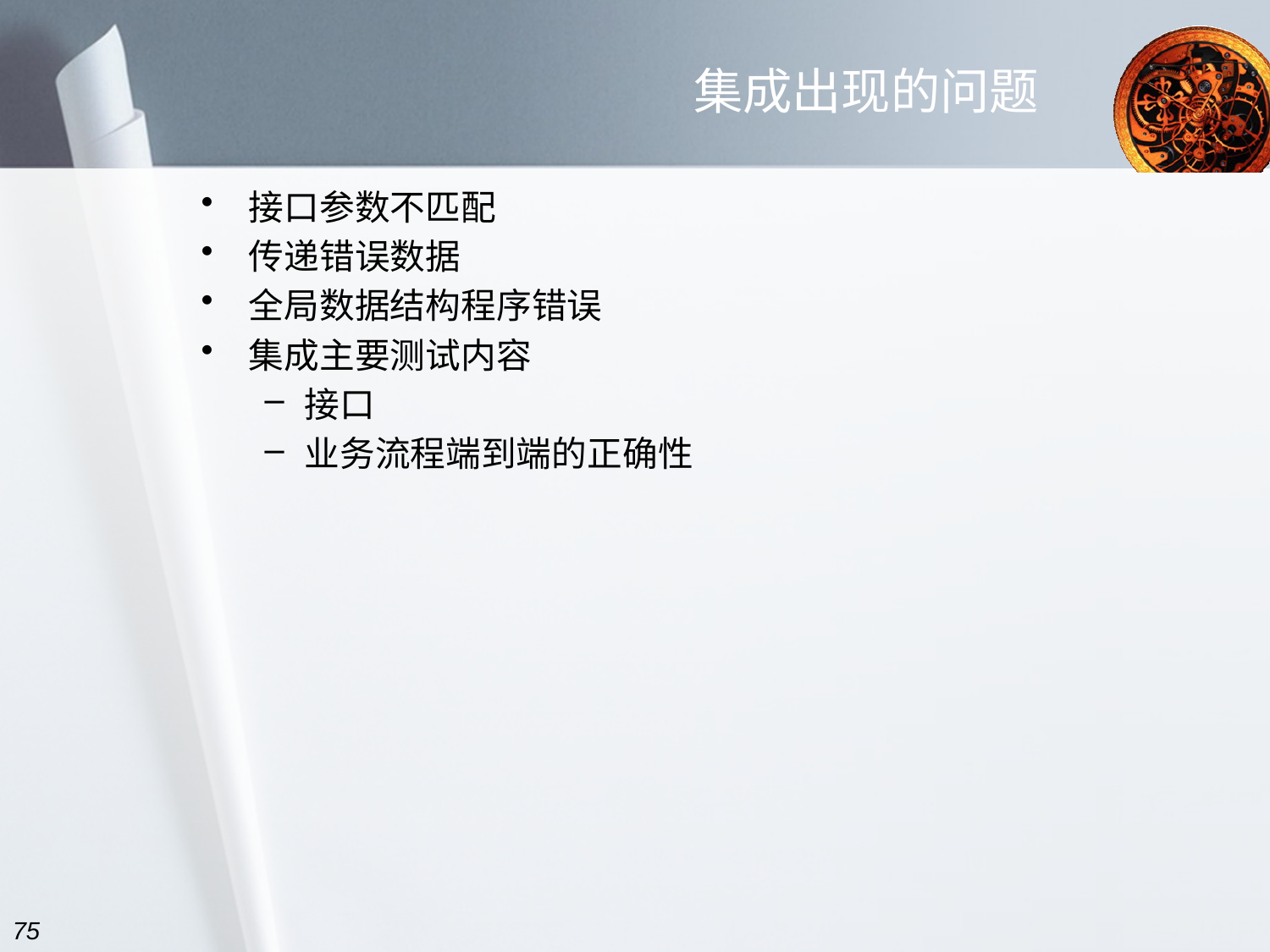

# 集成出现的问题
接口参数不匹配
传递错误数据
全局数据结构程序错误
集成主要测试内容
接口
业务流程端到端的正确性
75